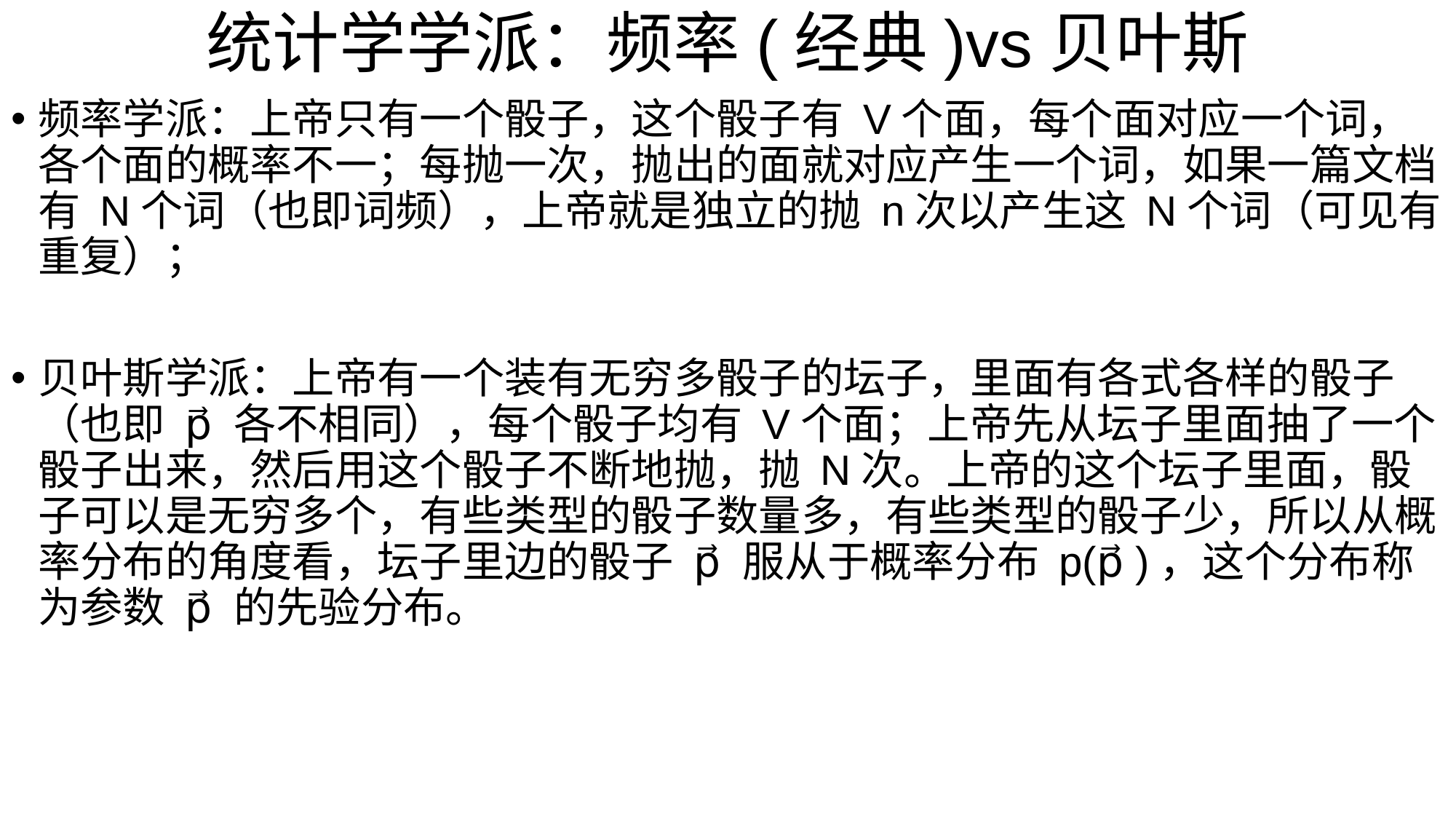

# 统计学学派：频率(经典)vs贝叶斯
频率学派：上帝只有一个骰子，这个骰子有 V个面，每个面对应一个词，各个面的概率不一；每抛一次，抛出的面就对应产生一个词，如果一篇文档有 N个词（也即词频），上帝就是独立的抛 n次以产生这 N个词（可见有重复）；

贝叶斯学派：上帝有一个装有无穷多骰子的坛子，里面有各式各样的骰子（也即 p⃗ 各不相同），每个骰子均有 V个面；上帝先从坛子里面抽了一个骰子出来，然后用这个骰子不断地抛，抛 N次。上帝的这个坛子里面，骰子可以是无穷多个，有些类型的骰子数量多，有些类型的骰子少，所以从概率分布的角度看，坛子里边的骰子 p⃗ 服从于概率分布 p(p⃗ )，这个分布称为参数 p⃗ 的先验分布。